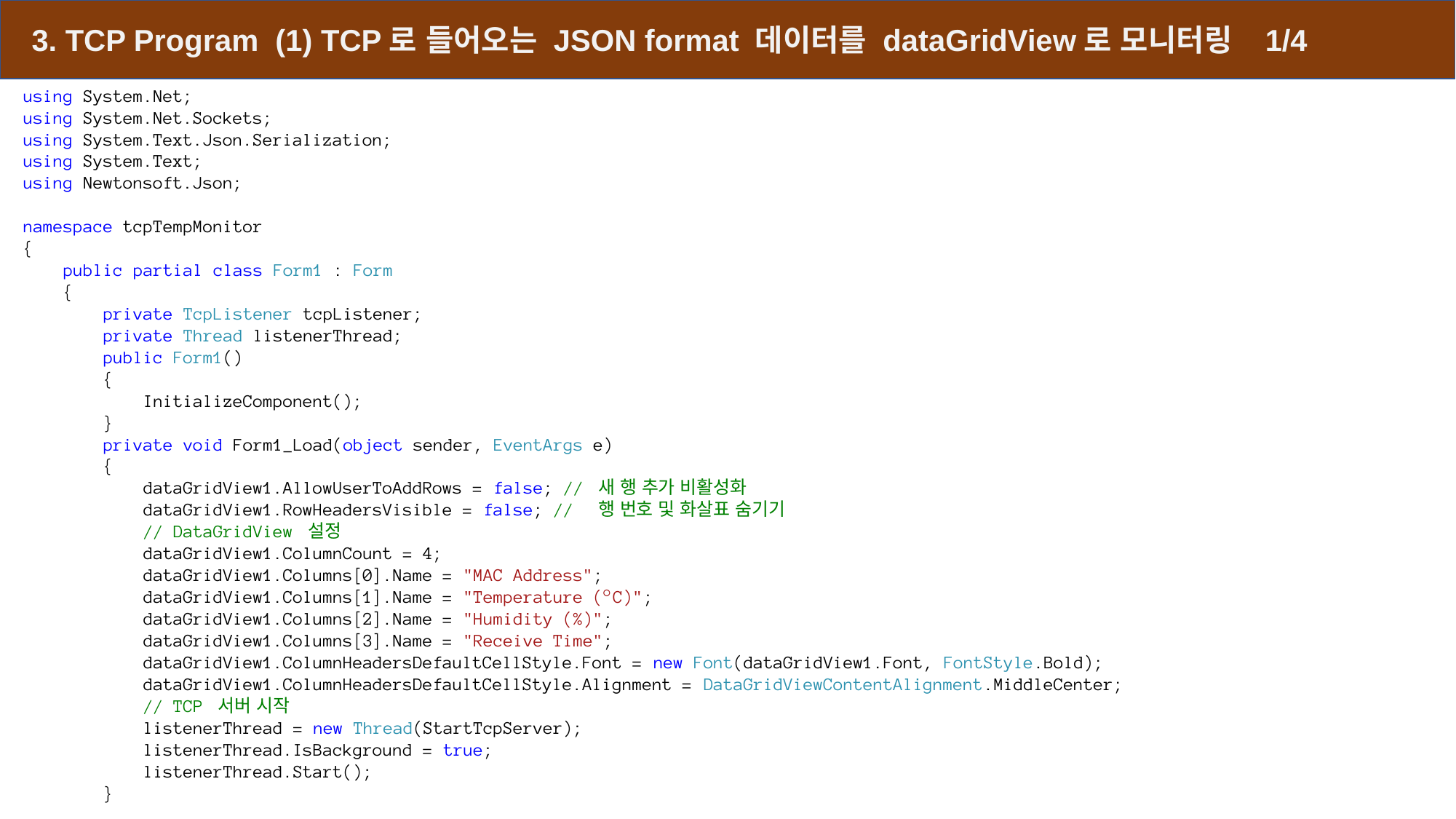

3. TCP Program  (1) TCP로 들어오는 JSON format 데이터를 dataGridView로 모니터링   1/4
using System.Net;
using System.Net.Sockets;
using System.Text.Json.Serialization;
using System.Text;
using Newtonsoft.Json;

namespace tcpTempMonitor
{
    public partial class Form1 : Form
    {
        private TcpListener tcpListener;
        private Thread listenerThread;
        public Form1()
        {
            InitializeComponent();
        }
        private void Form1_Load(object sender, EventArgs e)
        {
            dataGridView1.AllowUserToAddRows = false; // 새 행 추가 비활성화
            dataGridView1.RowHeadersVisible = false; //  행 번호 및 화살표 숨기기
            // DataGridView 설정
            dataGridView1.ColumnCount = 4;
            dataGridView1.Columns[0].Name = "MAC Address";
            dataGridView1.Columns[1].Name = "Temperature (°C)";
            dataGridView1.Columns[2].Name = "Humidity (%)";
            dataGridView1.Columns[3].Name = "Receive Time";
            dataGridView1.ColumnHeadersDefaultCellStyle.Font = new Font(dataGridView1.Font, FontStyle.Bold);
            dataGridView1.ColumnHeadersDefaultCellStyle.Alignment = DataGridViewContentAlignment.MiddleCenter;
            // TCP 서버 시작
            listenerThread = new Thread(StartTcpServer);
            listenerThread.IsBackground = true;
            listenerThread.Start();
        }